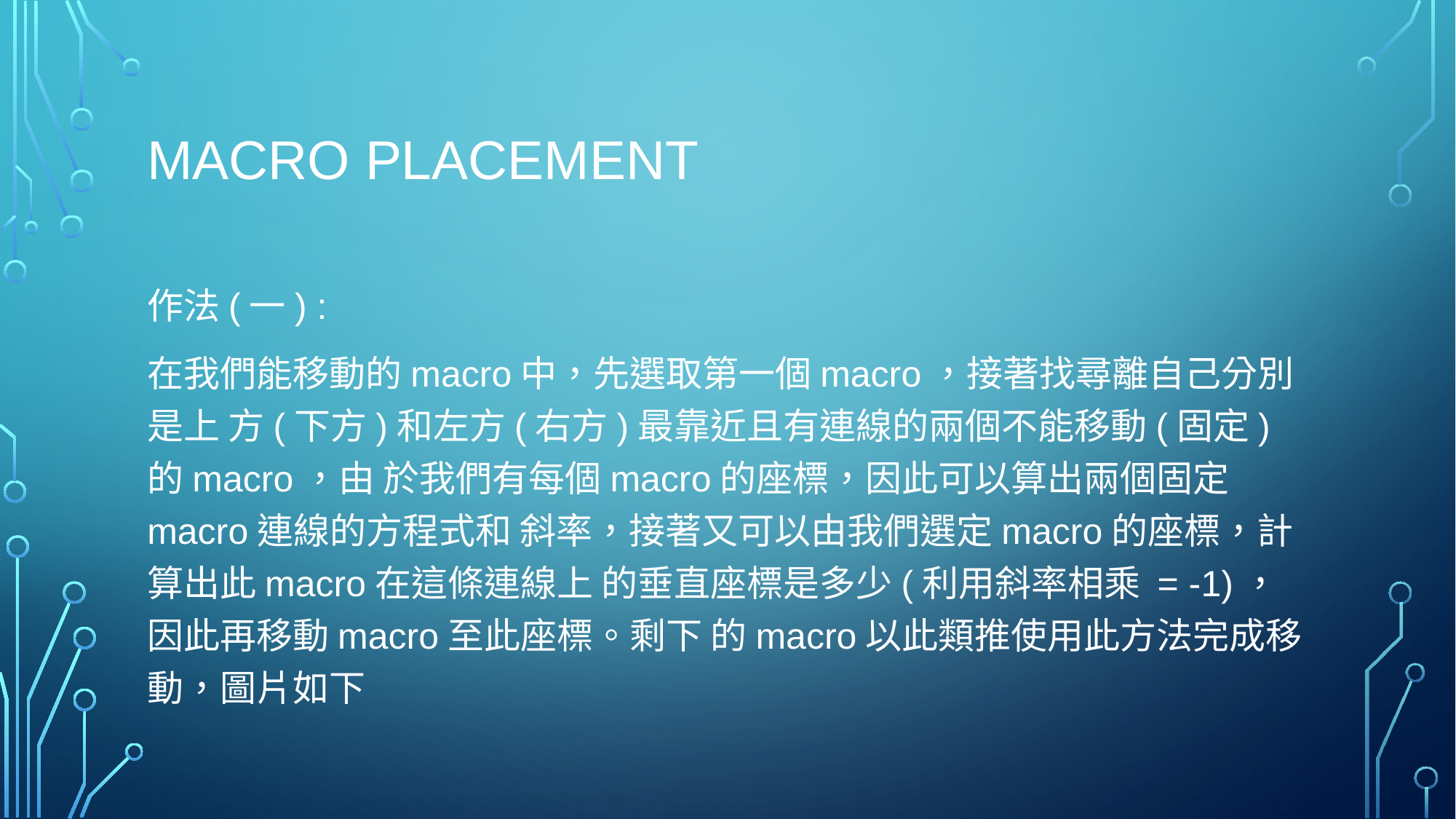

# Macro placement
作法(一) :
在我們能移動的macro中，先選取第一個macro，接著找尋離自己分別是上 方(下方)和左方(右方)最靠近且有連線的兩個不能移動(固定)的macro，由 於我們有每個macro的座標，因此可以算出兩個固定macro連線的方程式和 斜率，接著又可以由我們選定macro的座標，計算出此macro在這條連線上 的垂直座標是多少(利用斜率相乘 = -1)，因此再移動macro至此座標。剩下 的macro以此類推使用此方法完成移動，圖片如下